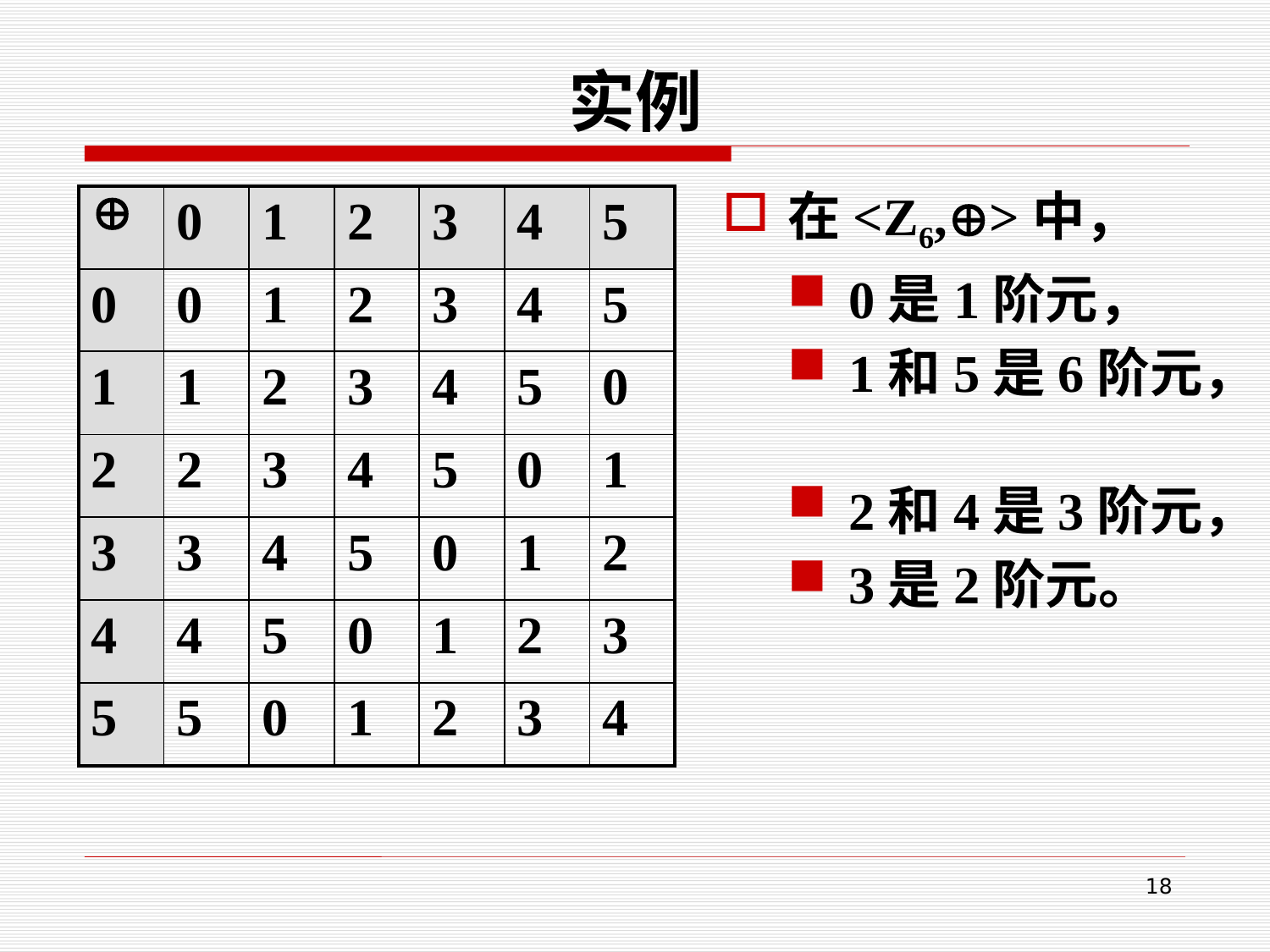

# 实例
在<Z6,⊕>中，
0是1阶元，
1和5是6阶元，
2和4是3阶元，
3是2阶元。
| ⊕ | 0 | 1 | 2 | 3 | 4 | 5 |
| --- | --- | --- | --- | --- | --- | --- |
| 0 | 0 | 1 | 2 | 3 | 4 | 5 |
| 1 | 1 | 2 | 3 | 4 | 5 | 0 |
| 2 | 2 | 3 | 4 | 5 | 0 | 1 |
| 3 | 3 | 4 | 5 | 0 | 1 | 2 |
| 4 | 4 | 5 | 0 | 1 | 2 | 3 |
| 5 | 5 | 0 | 1 | 2 | 3 | 4 |
18